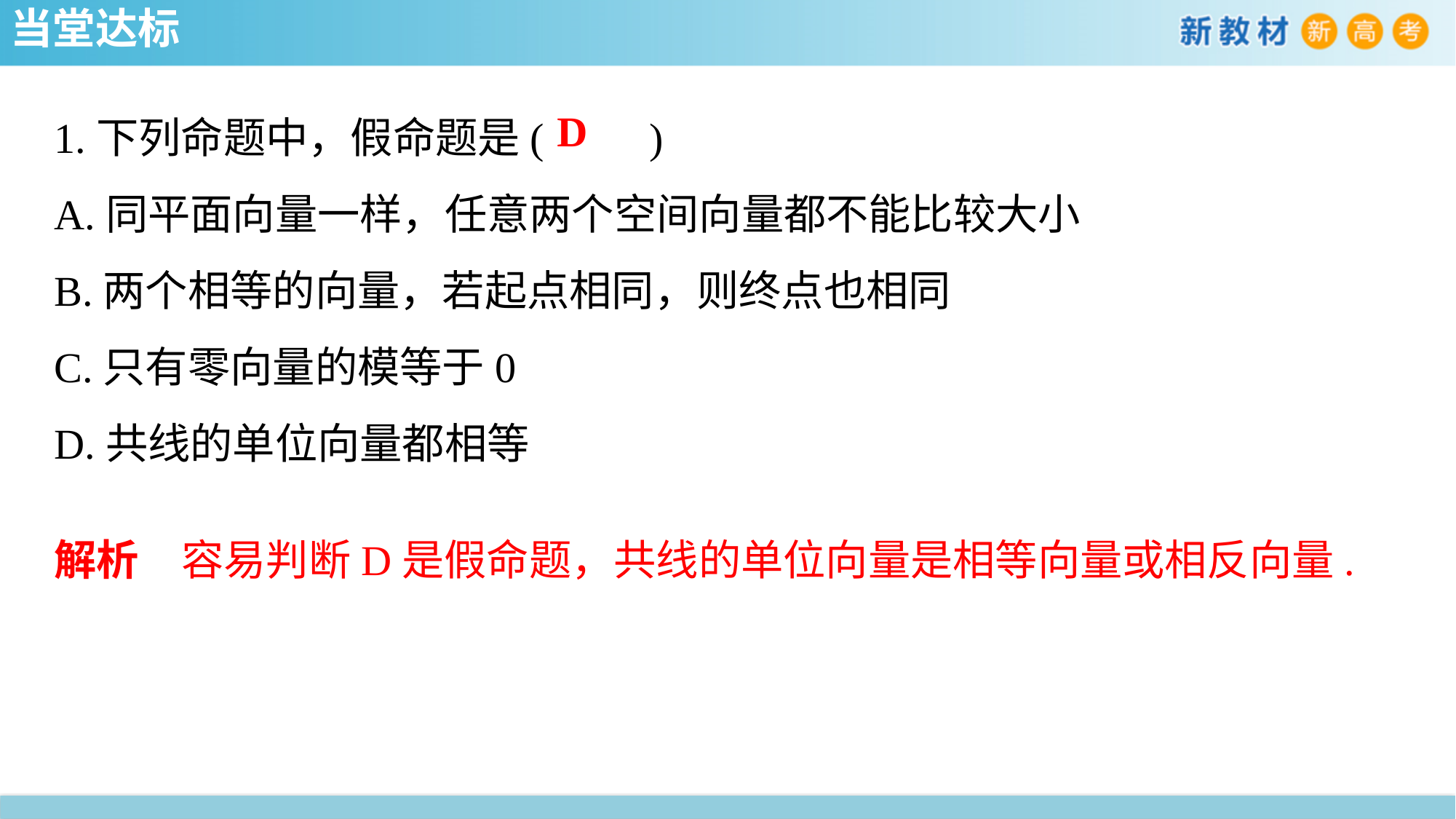

当堂达标
1.下列命题中，假命题是(　　)
A.同平面向量一样，任意两个空间向量都不能比较大小
B.两个相等的向量，若起点相同，则终点也相同
C.只有零向量的模等于0
D.共线的单位向量都相等
D
解析　容易判断D是假命题，共线的单位向量是相等向量或相反向量.